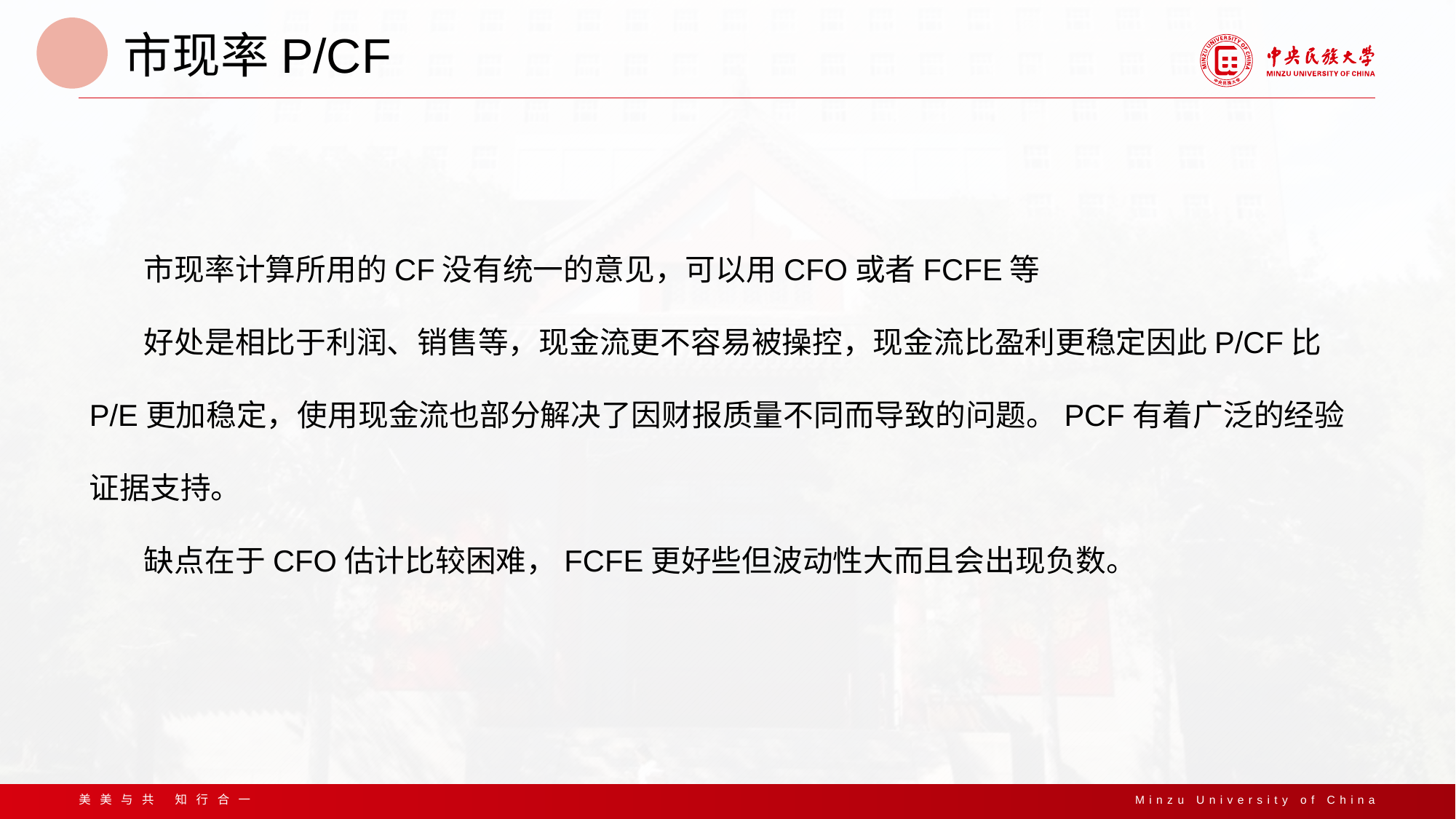

市现率P/CF
市现率计算所用的CF没有统一的意见，可以用CFO或者FCFE等
好处是相比于利润、销售等，现金流更不容易被操控，现金流比盈利更稳定因此P/CF比P/E更加稳定，使用现金流也部分解决了因财报质量不同而导致的问题。PCF有着广泛的经验证据支持。
缺点在于CFO估计比较困难，FCFE更好些但波动性大而且会出现负数。
美美与共 知行合一
Minzu University of China